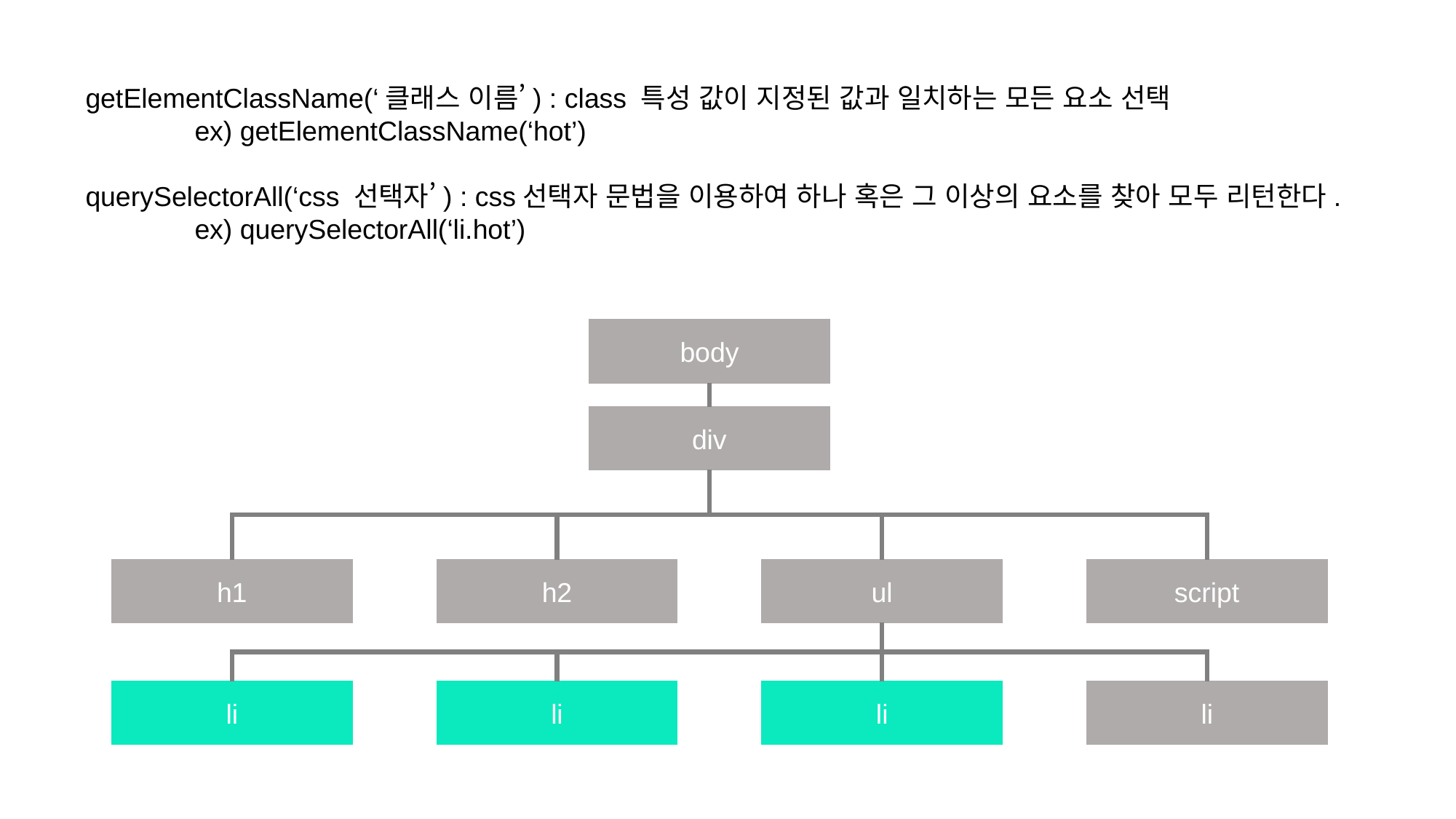

getElementClassName(‘클래스 이름’) : class 특성 값이 지정된 값과 일치하는 모든 요소 선택
	ex) getElementClassName(‘hot’)

querySelectorAll(‘css 선택자’) : css선택자 문법을 이용하여 하나 혹은 그 이상의 요소를 찾아 모두 리턴한다.
	ex) querySelectorAll(‘li.hot’)
body
div
h1
h2
ul
script
li
li
li
li